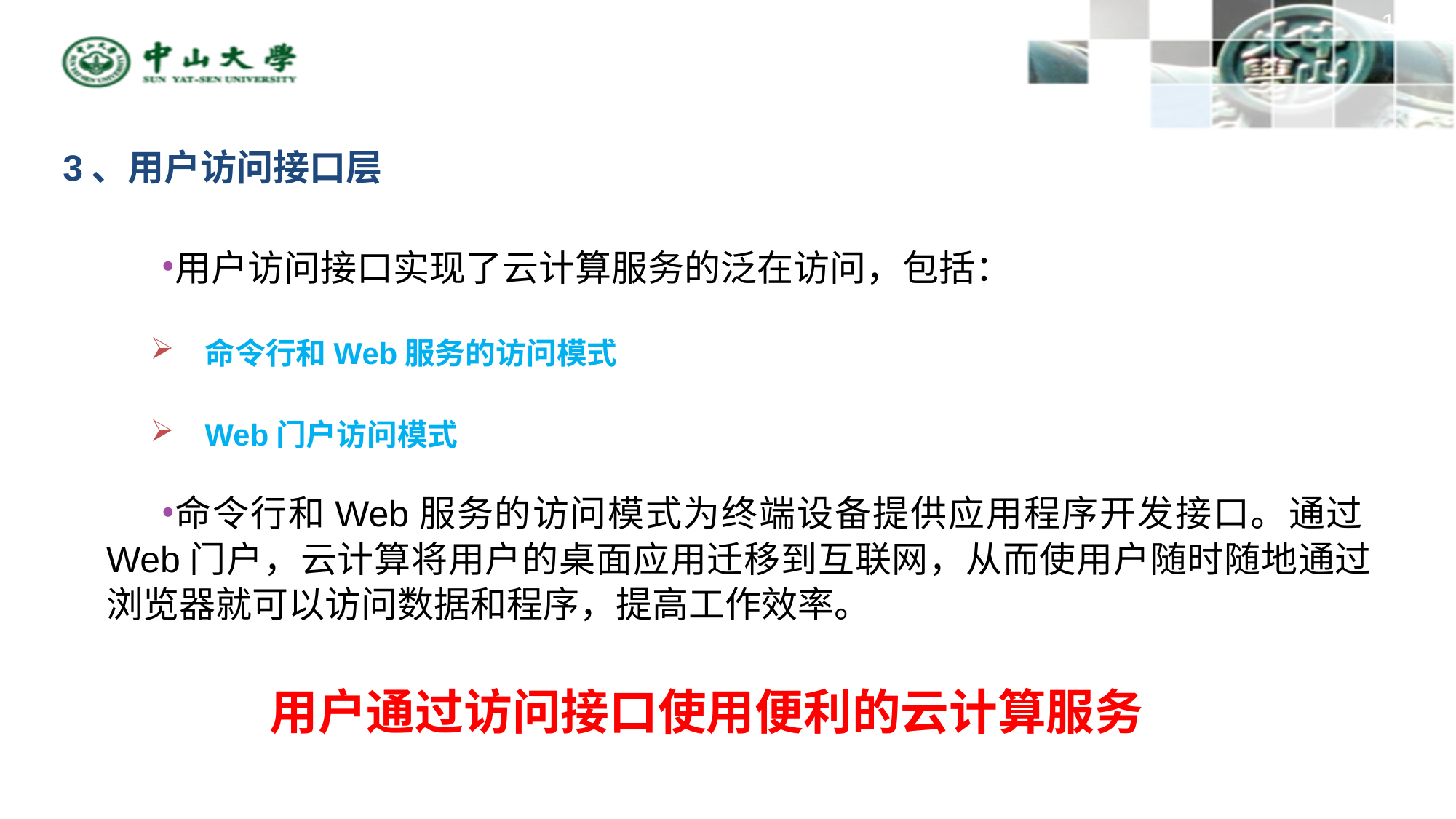

19
# 3、用户访问接口层
用户访问接口实现了云计算服务的泛在访问，包括：
命令行和Web服务的访问模式
Web门户访问模式
命令行和Web服务的访问模式为终端设备提供应用程序开发接口。通过Web门户，云计算将用户的桌面应用迁移到互联网，从而使用户随时随地通过浏览器就可以访问数据和程序，提高工作效率。

用户通过访问接口使用便利的云计算服务